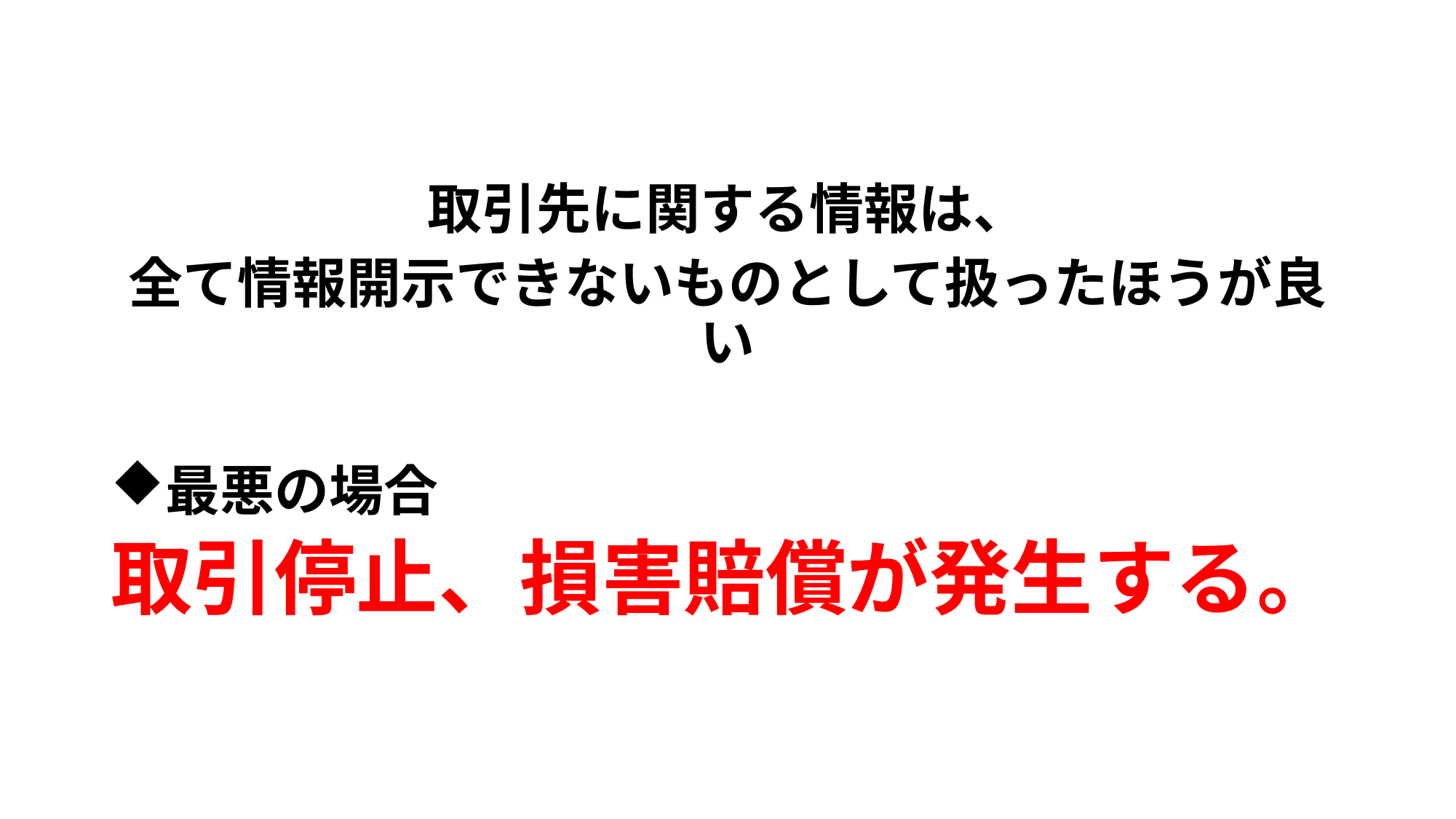

取引先に関する情報は、
全て情報開示できないものとして扱ったほうが良い

最悪の場合
取引停止、損害賠償が発生する。